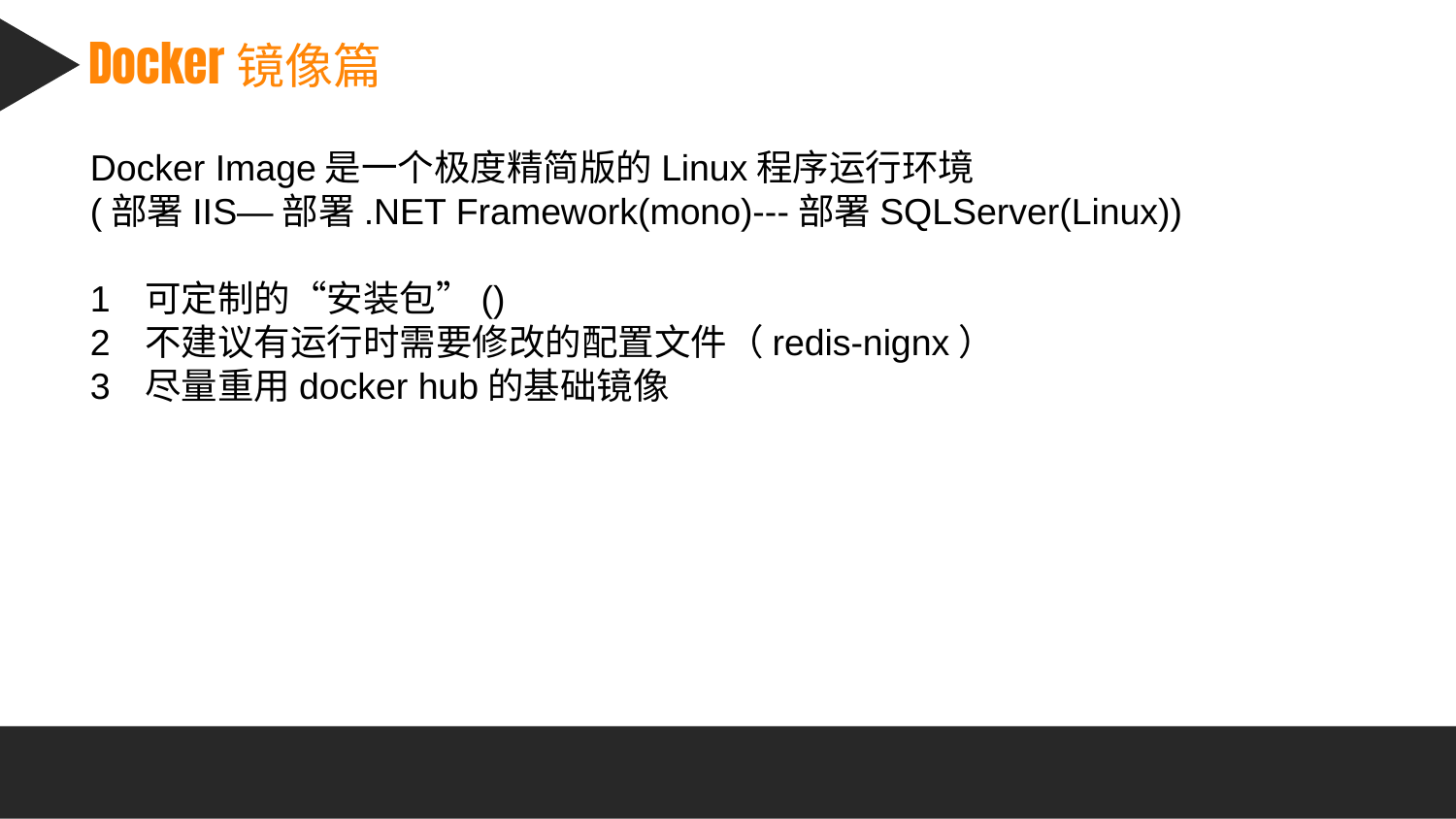

Docker镜像篇
Docker Image是一个极度精简版的Linux程序运行环境
(部署IIS—部署.NET Framework(mono)---部署SQLServer(Linux))

可定制的“安装包”()
不建议有运行时需要修改的配置文件（redis-nignx）
尽量重用docker hub的基础镜像